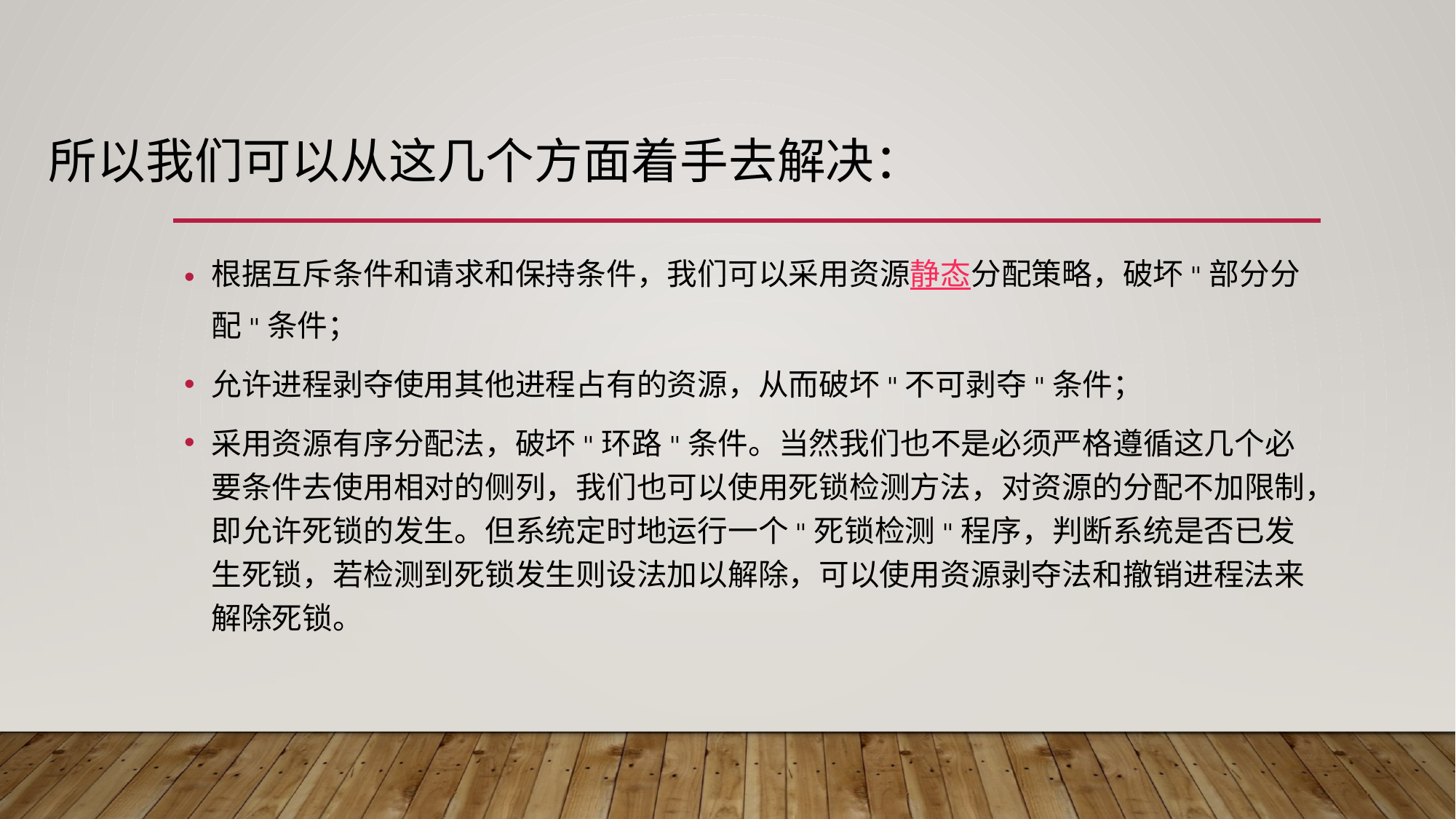

# 所以我们可以从这几个方面着手去解决：
根据互斥条件和请求和保持条件，我们可以采用资源静态分配策略，破坏"部分分配"条件；
允许进程剥夺使用其他进程占有的资源，从而破坏"不可剥夺"条件；
采用资源有序分配法，破坏"环路"条件。当然我们也不是必须严格遵循这几个必要条件去使用相对的侧列，我们也可以使用死锁检测方法，对资源的分配不加限制，即允许死锁的发生。但系统定时地运行一个"死锁检测"程序，判断系统是否已发生死锁，若检测到死锁发生则设法加以解除，可以使用资源剥夺法和撤销进程法来解除死锁。